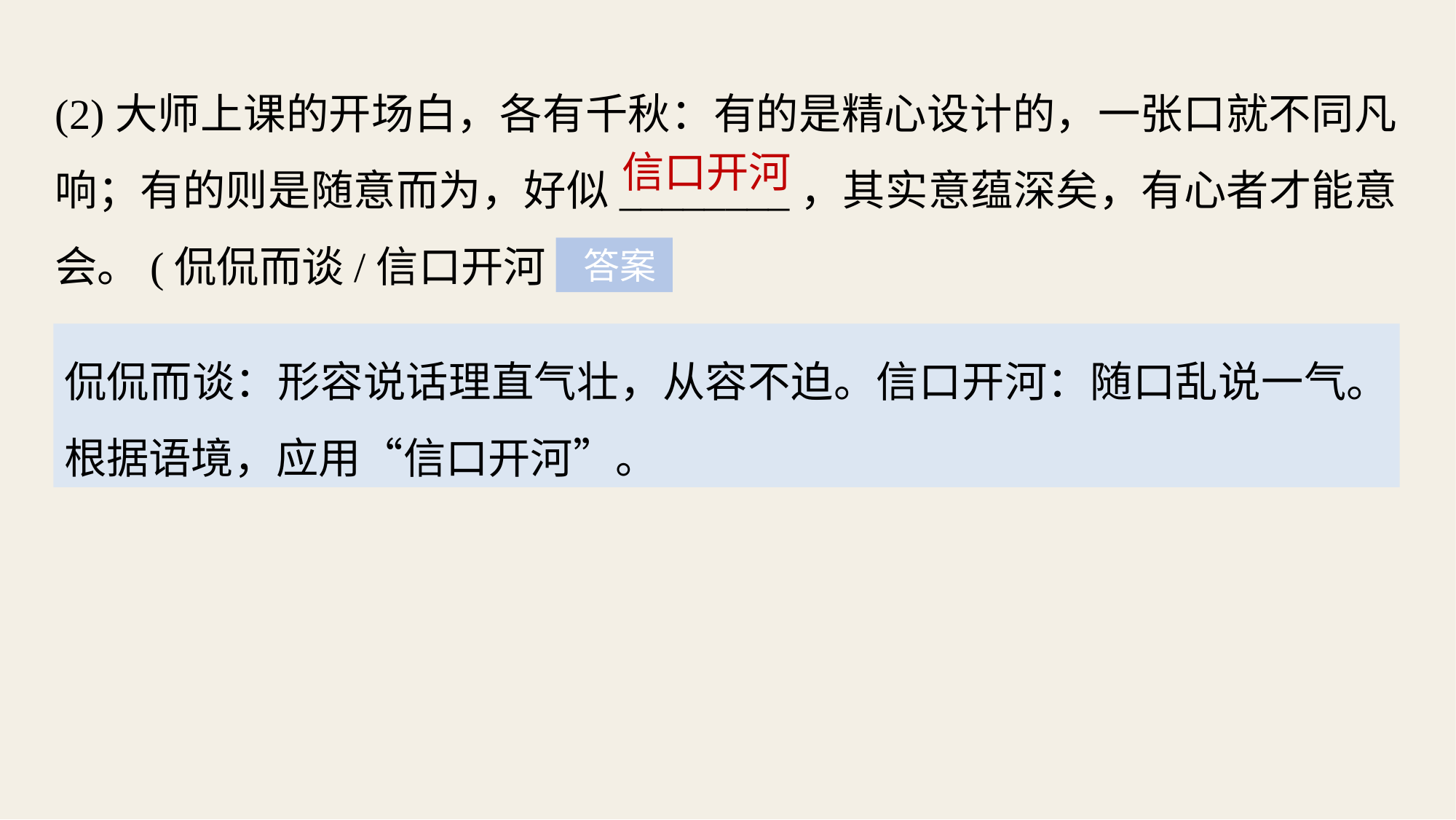

(2)大师上课的开场白，各有千秋：有的是精心设计的，一张口就不同凡响；有的则是随意而为，好似________，其实意蕴深矣，有心者才能意会。(侃侃而谈/信口开河)
信口开河
 答案
侃侃而谈：形容说话理直气壮，从容不迫。信口开河：随口乱说一气。根据语境，应用“信口开河”。